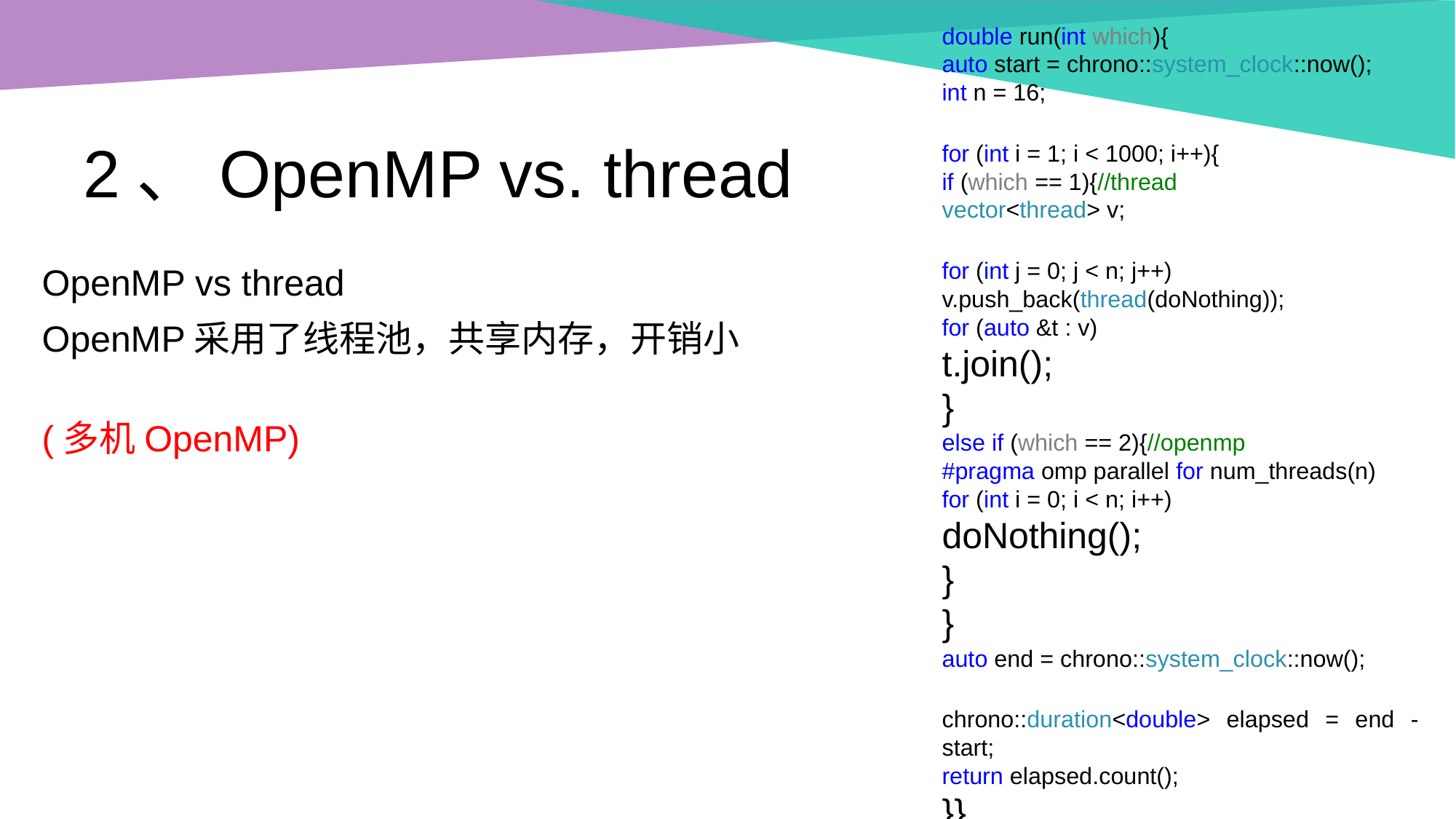

double run(int which){
auto start = chrono::system_clock::now();
int n = 16;

for (int i = 1; i < 1000; i++){
if (which == 1){//thread
vector<thread> v;

for (int j = 0; j < n; j++)
v.push_back(thread(doNothing));
for (auto &t : v)
t.join();
}
else if (which == 2){//openmp
#pragma omp parallel for num_threads(n)
for (int i = 0; i < n; i++)
doNothing();
}
}
auto end = chrono::system_clock::now();

chrono::duration<double> elapsed = end - start;
return elapsed.count();
}}

2、OpenMP vs. thread

OpenMP vs thread
OpenMP采用了线程池，共享内存，开销小

(多机OpenMP)